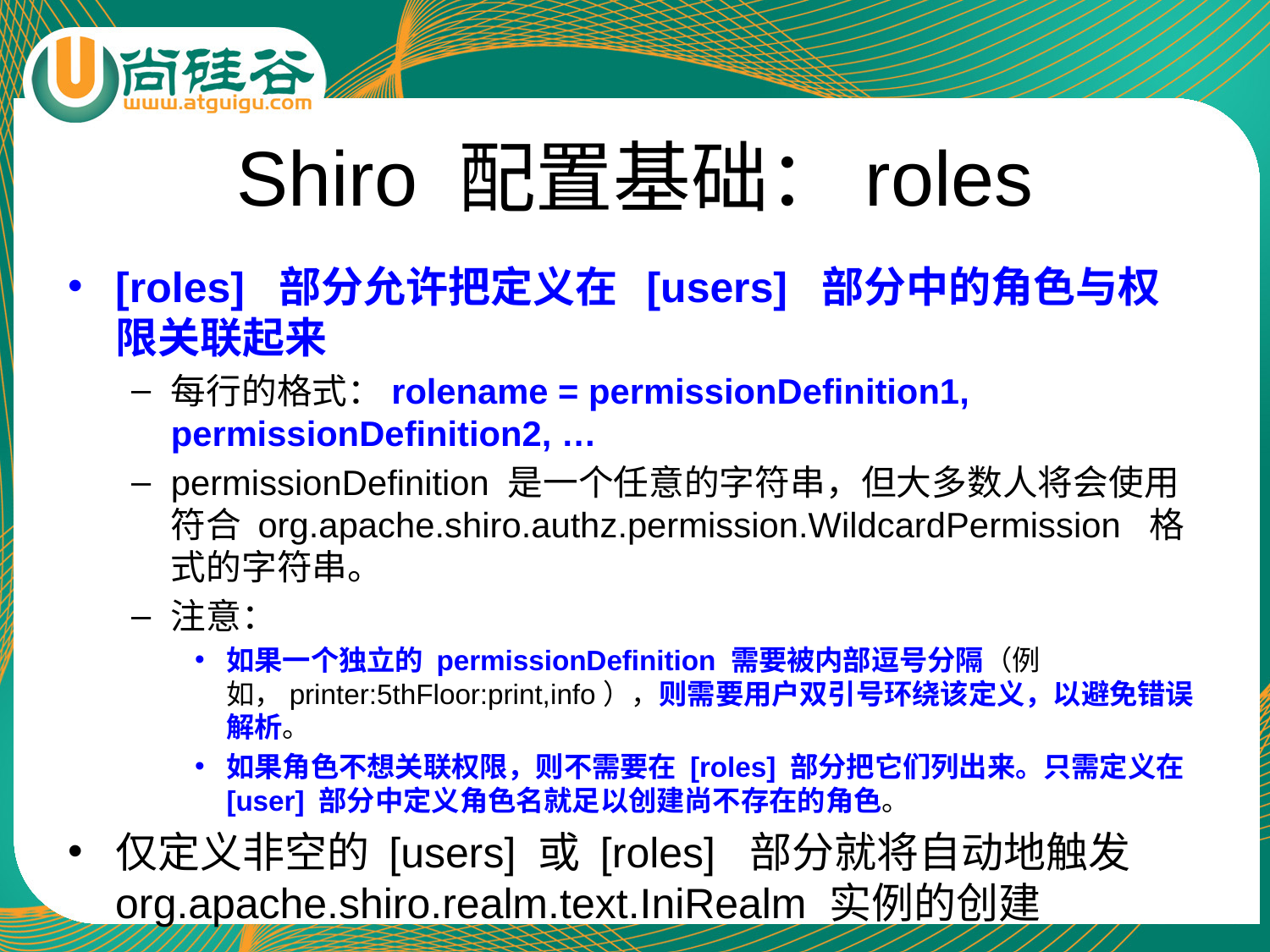

# Shiro 配置基础：roles
[roles]  部分允许把定义在  [users]  部分中的角色与权限关联起来
每行的格式：rolename = permissionDefinition1, permissionDefinition2, …
permissionDefinition 是一个任意的字符串，但大多数人将会使用符合 org.apache.shiro.authz.permission.WildcardPermission  格式的字符串。
注意：
如果一个独立的 permissionDefinition 需要被内部逗号分隔（例如，printer:5thFloor:print,info），则需要用户双引号环绕该定义，以避免错误解析。
如果角色不想关联权限，则不需要在 [roles] 部分把它们列出来。只需定义在 [user] 部分中定义角色名就足以创建尚不存在的角色。
仅定义非空的 [users] 或 [roles]  部分就将自动地触发org.apache.shiro.realm.text.IniRealm 实例的创建